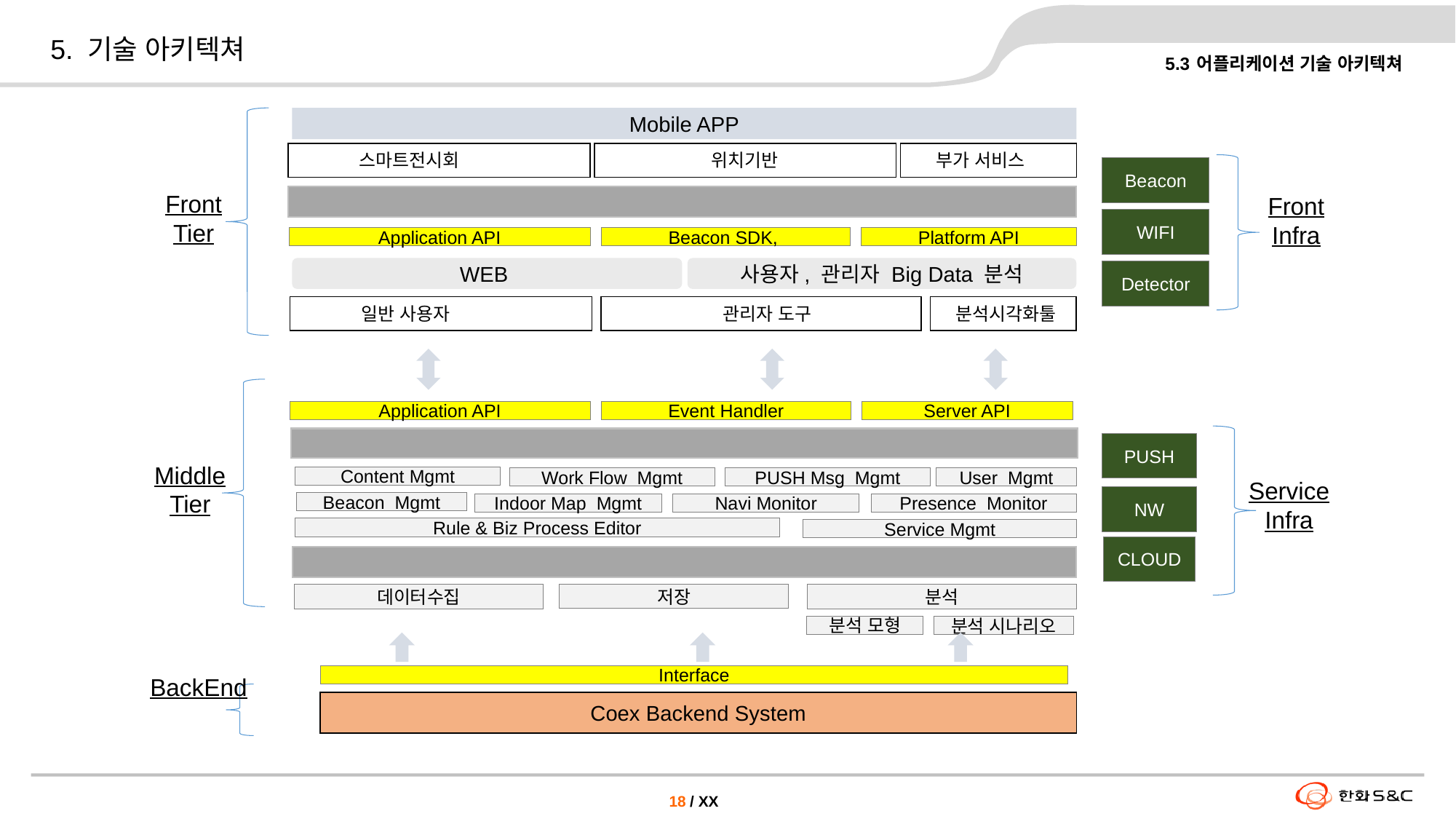

# 5. 기술 아키텍쳐
5.3 어플리케이션 기술 아키텍쳐

Mobile APP
              스마트전시회
                    위치기반
    부가 서비스

Beacon
Front
Tier
Front
Infra
Mobile Framework
WIFI
Application API
Beacon SDK,
Platform API
WEB
사용자, 관리자 Big Data 분석
Detector
              일반 사용자
                     관리자 도구
  분석시각화툴

Application API
Event Handler
Server API

Server Engine
PUSH
Middle
Tier
Content Mgmt
Work Flow  Mgmt
PUSH Msg  Mgmt
User  Mgmt
Service
Infra
NW
Beacon  Mgmt
Indoor Map  Mgmt
Navi Monitor
Presence  Monitor
Rule & Biz Process Editor
Service Mgmt
CLOUD
Big Data Framework
데이터수집
분석
저장
분석 모형
분석 시나리오

Interface
BackEnd

Coex Backend System